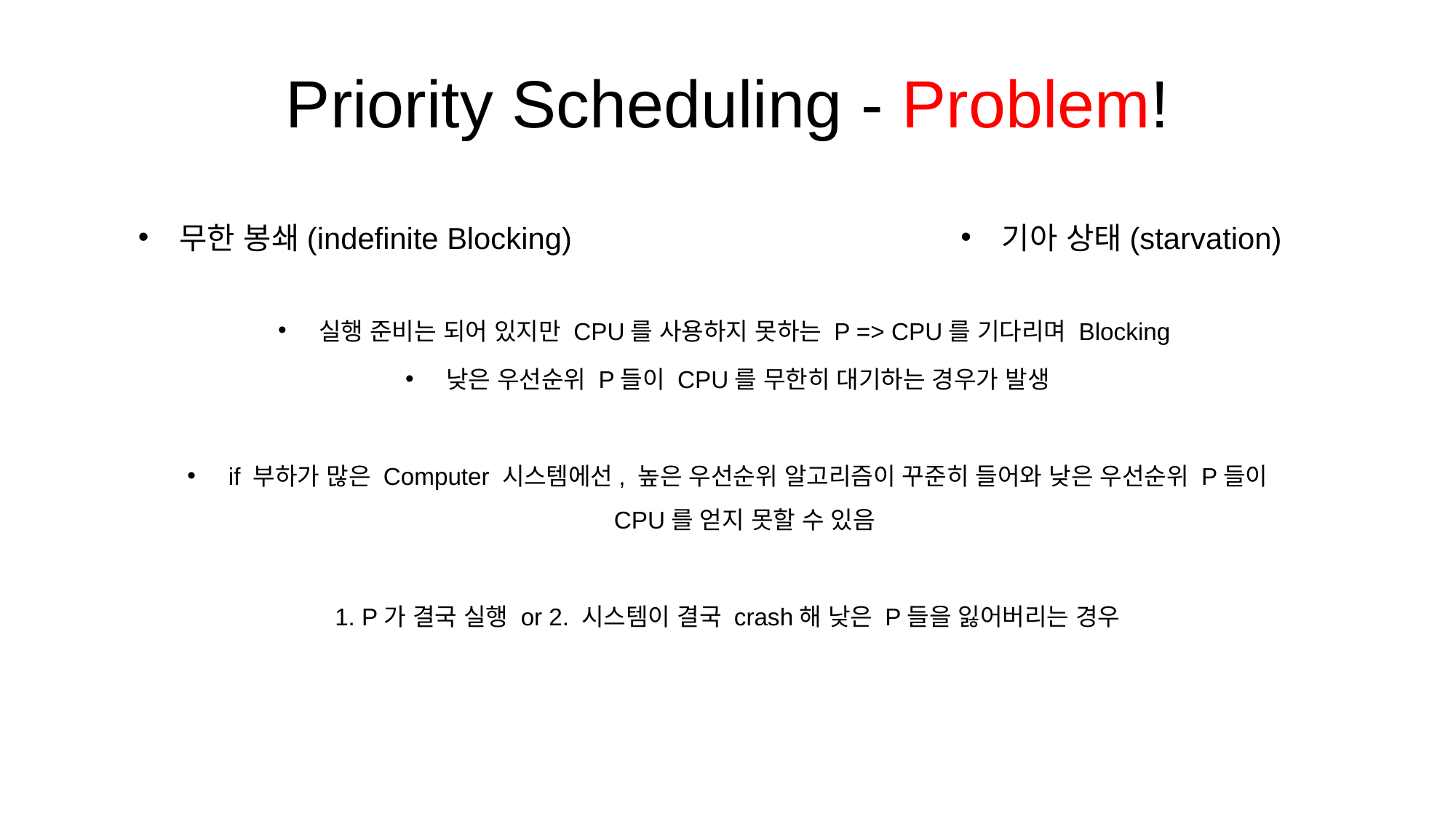

# Priority Scheduling - Problem!
무한 봉쇄(indefinite Blocking)

기아 상태(starvation)

실행 준비는 되어 있지만 CPU를 사용하지 못하는 P => CPU를 기다리며 Blocking
낮은 우선순위 P들이 CPU를 무한히 대기하는 경우가 발생

if 부하가 많은 Computer 시스템에선, 높은 우선순위 알고리즘이 꾸준히 들어와 낮은 우선순위 P들이 CPU를 얻지 못할 수 있음

1. P가 결국 실행 or 2. 시스템이 결국 crash해 낮은 P들을 잃어버리는 경우